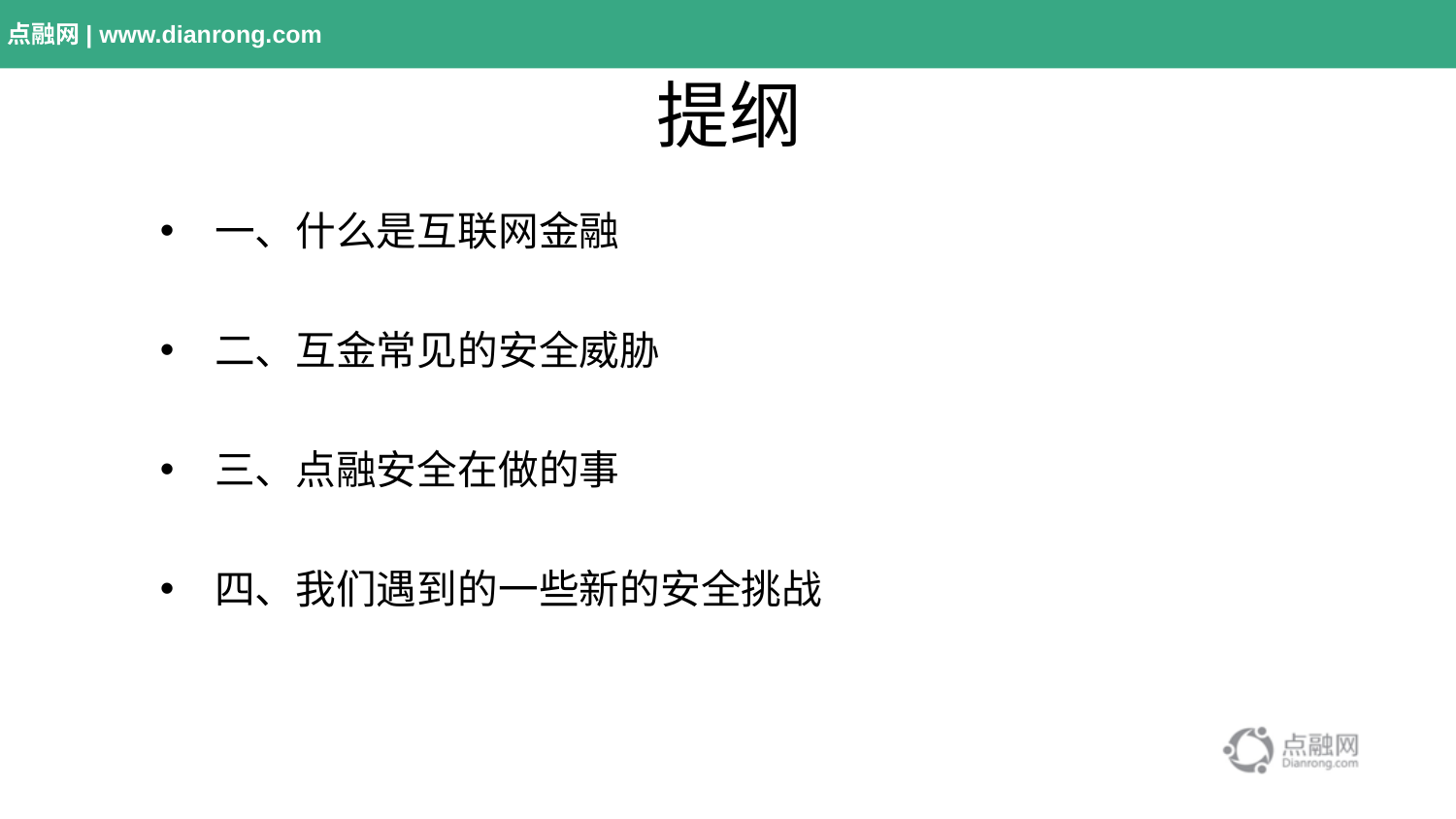

# 提纲
一、什么是互联网金融

二、互金常见的安全威胁

三、点融安全在做的事

四、我们遇到的一些新的安全挑战